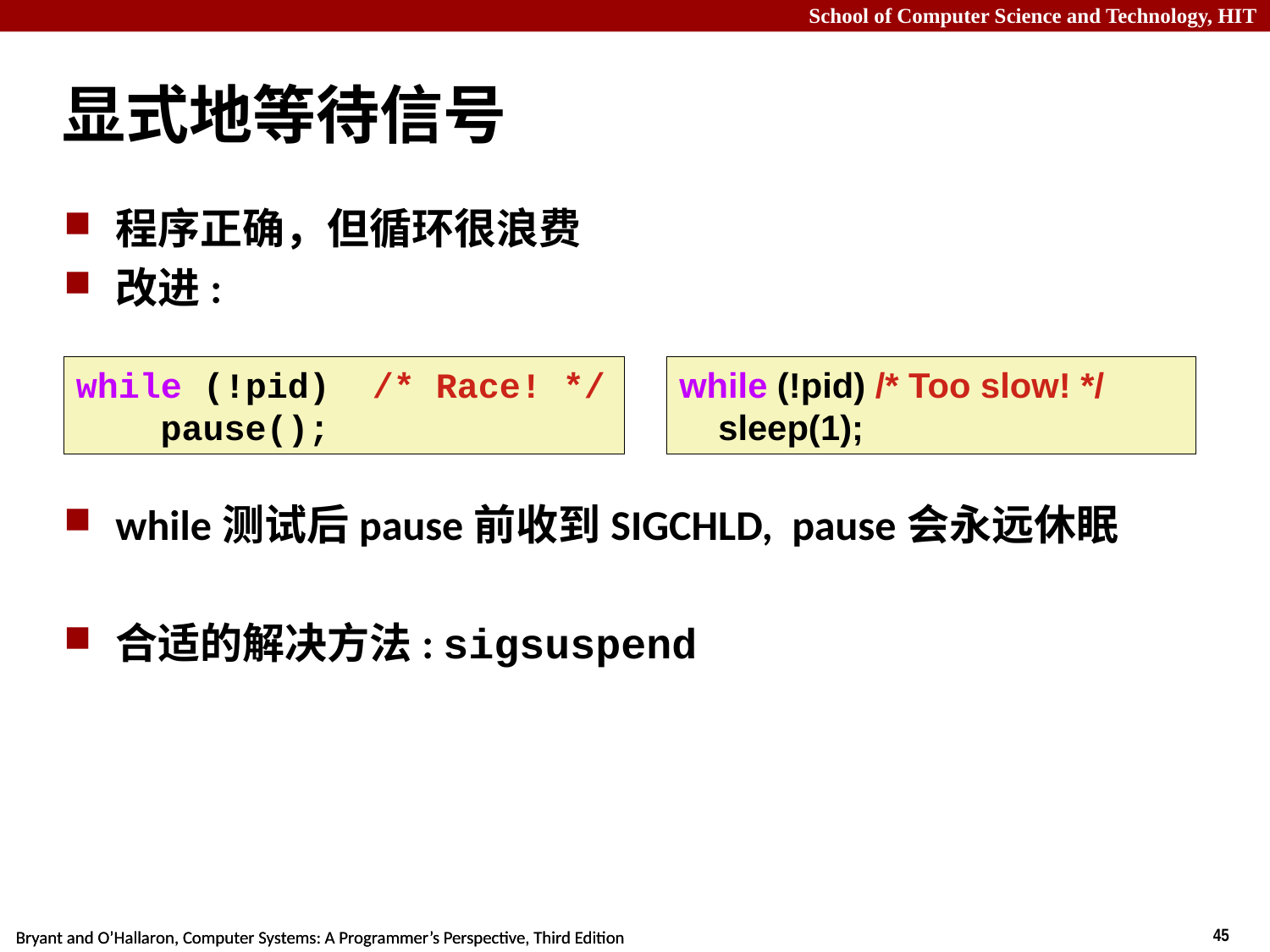

# 显式地等待信号
程序正确，但循环很浪费
改进:

while测试后pause前收到SIGCHLD,  pause会永远休眠

合适的解决方法: sigsuspend
while (!pid)  /* Race! */
    pause();
while (!pid) /* Too slow! */
    sleep(1);